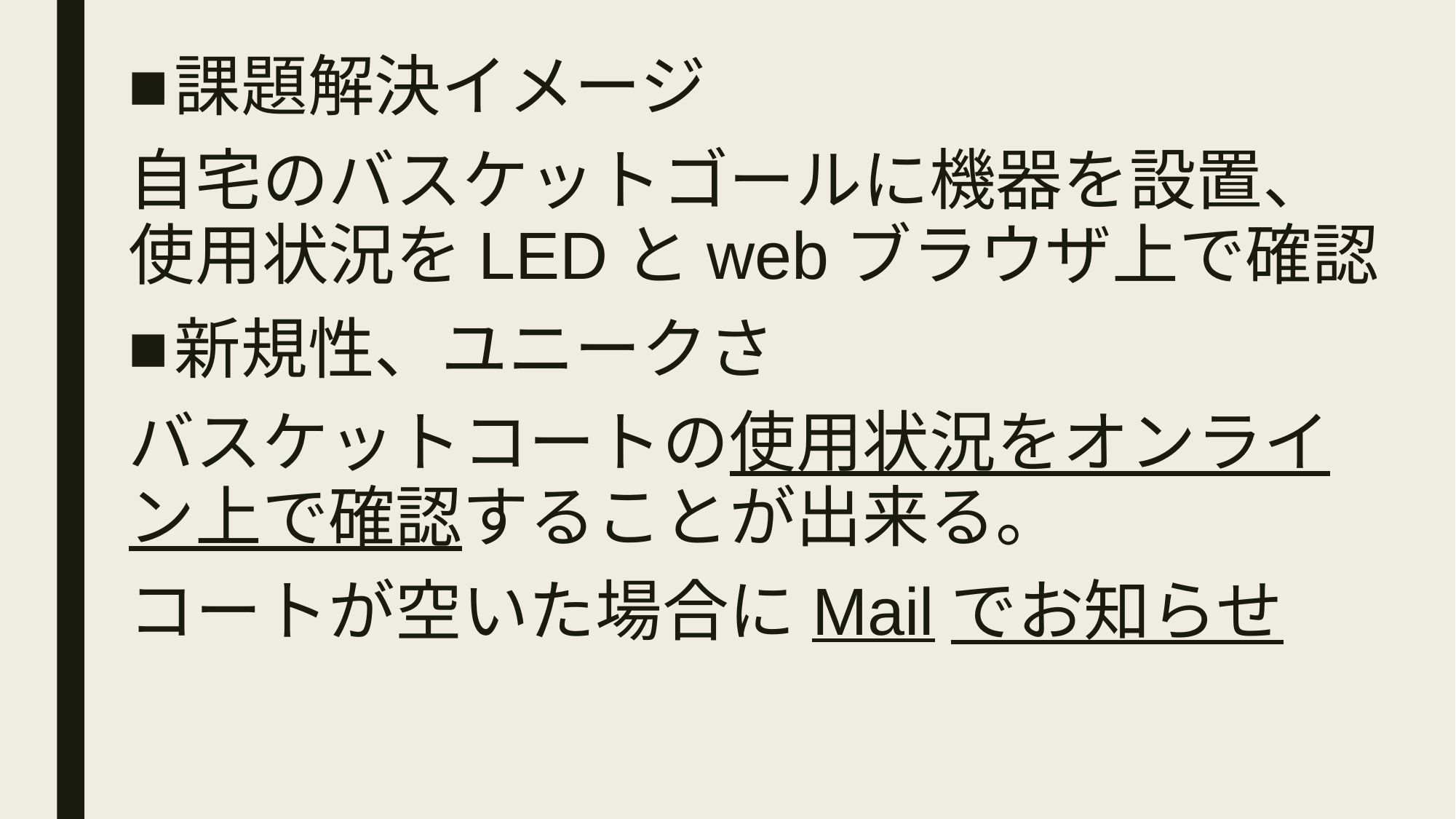

課題解決イメージ
自宅のバスケットゴールに機器を設置、使用状況をLEDとwebブラウザ上で確認
新規性、ユニークさ
バスケットコートの使用状況をオンライン上で確認することが出来る。
コートが空いた場合にMailでお知らせ